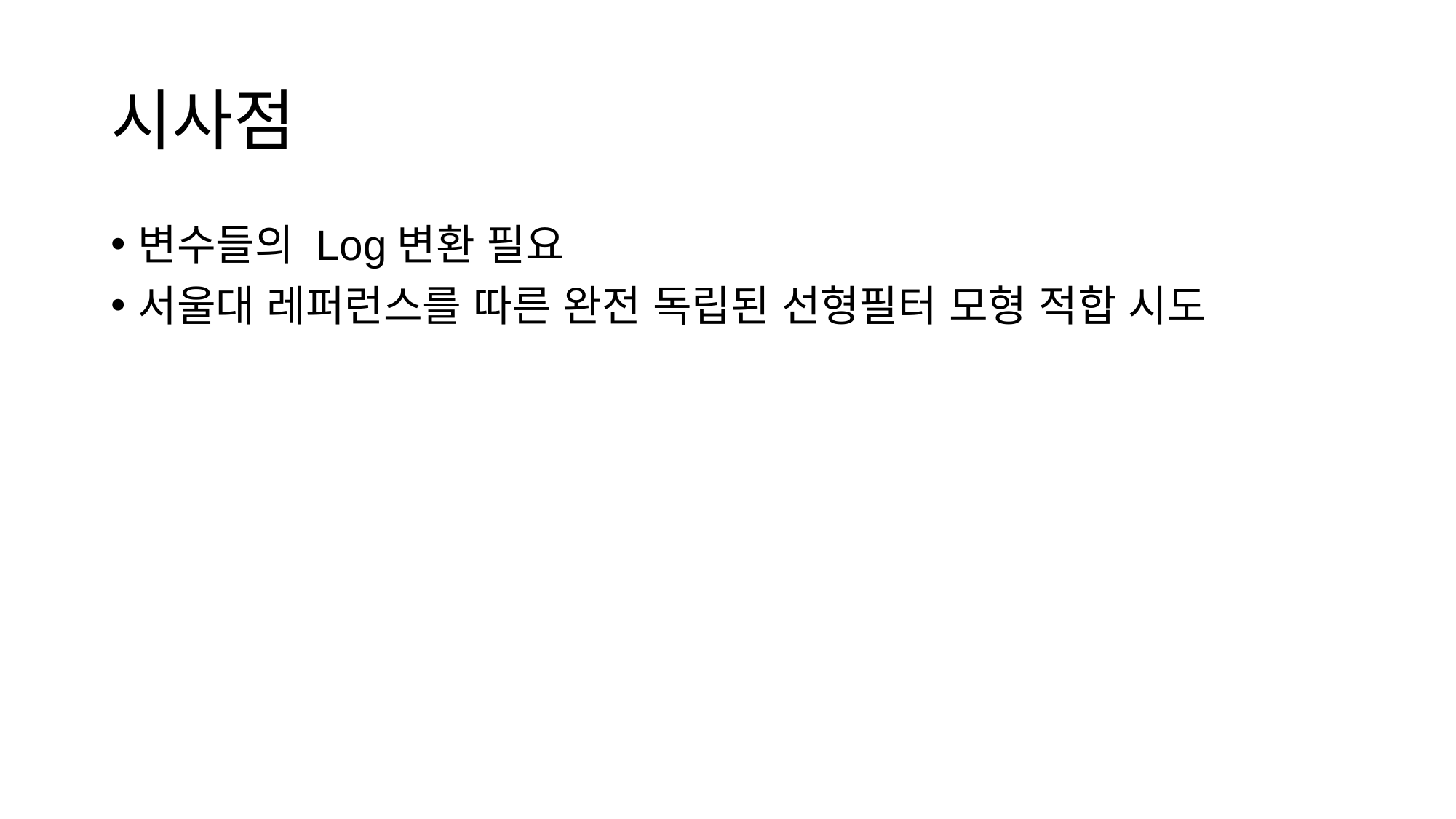

# 시사점
변수들의 Log변환 필요
서울대 레퍼런스를 따른 완전 독립된 선형필터 모형 적합 시도